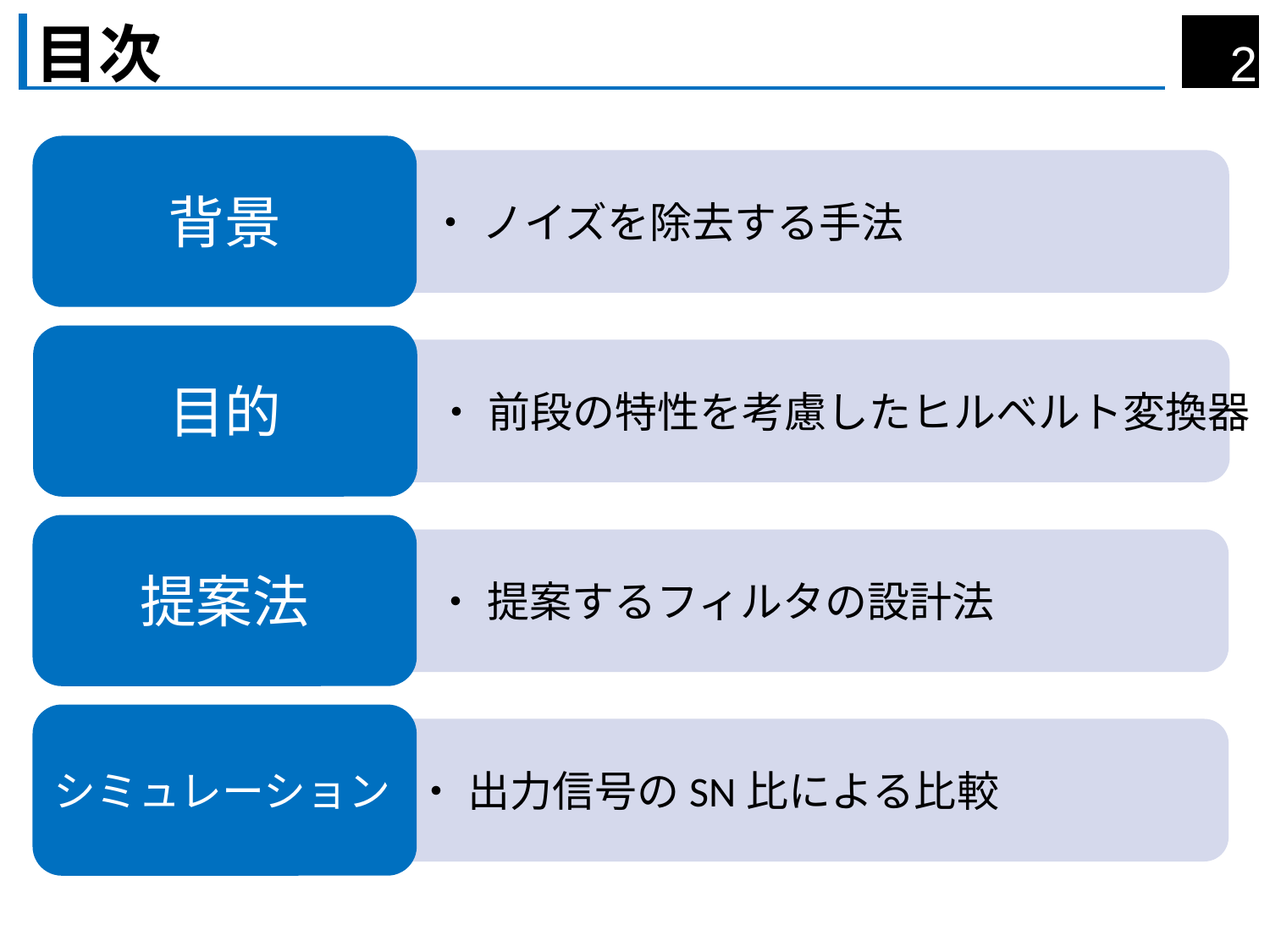

# 目次

背景

 •ノイズを除去する手法

目的

 •前段の特性を考慮したヒルベルト変換器

提案法

 •提案するフィルタの設計法

シミュレーション

 •出力信号のSN比による比較